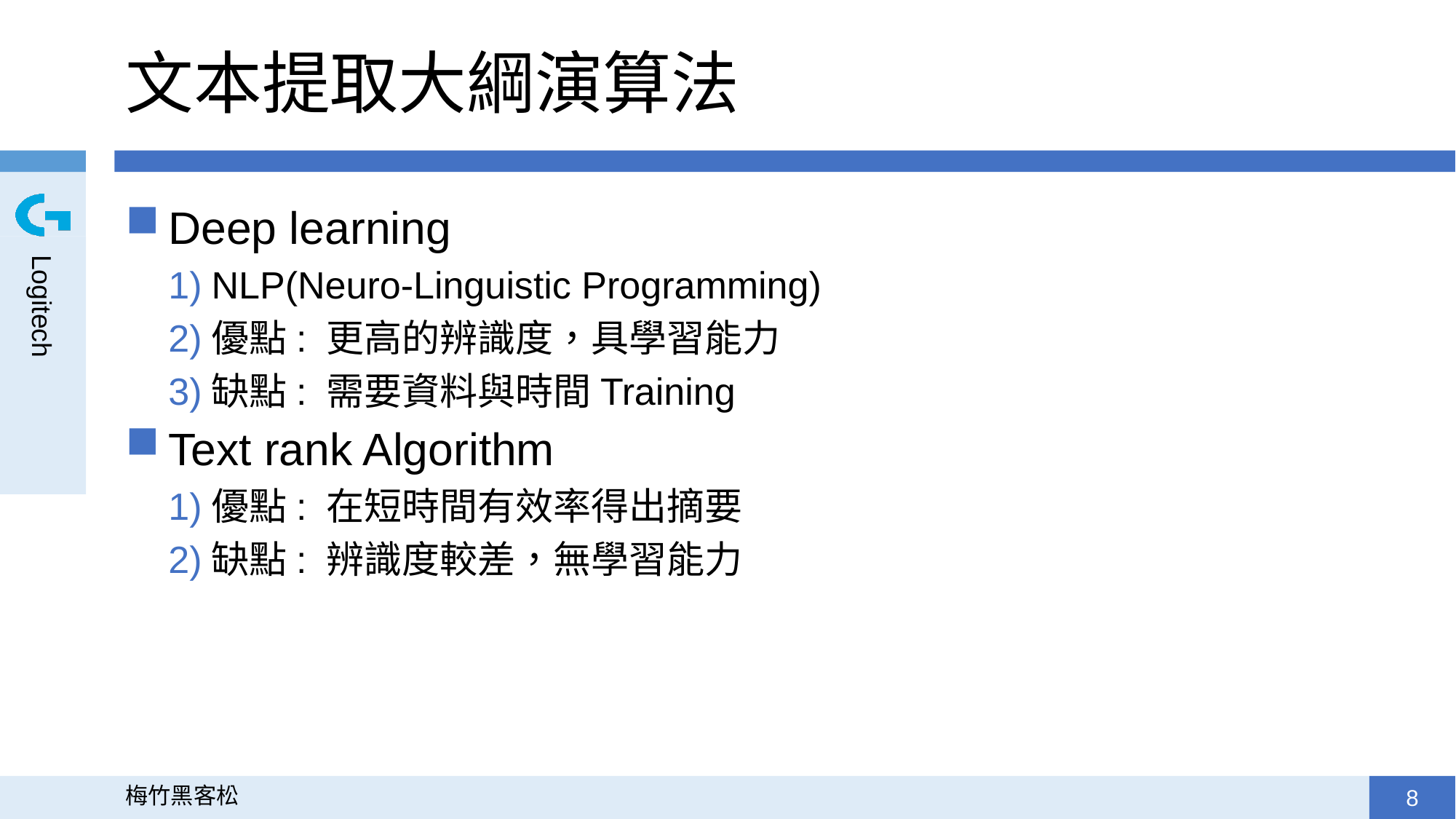

# 文本提取大綱演算法
Deep learning
NLP(Neuro-Linguistic Programming)
優點: 更高的辨識度，具學習能力
缺點: 需要資料與時間Training
Text rank Algorithm
優點: 在短時間有效率得出摘要
缺點: 辨識度較差，無學習能力
8
梅竹黑客松